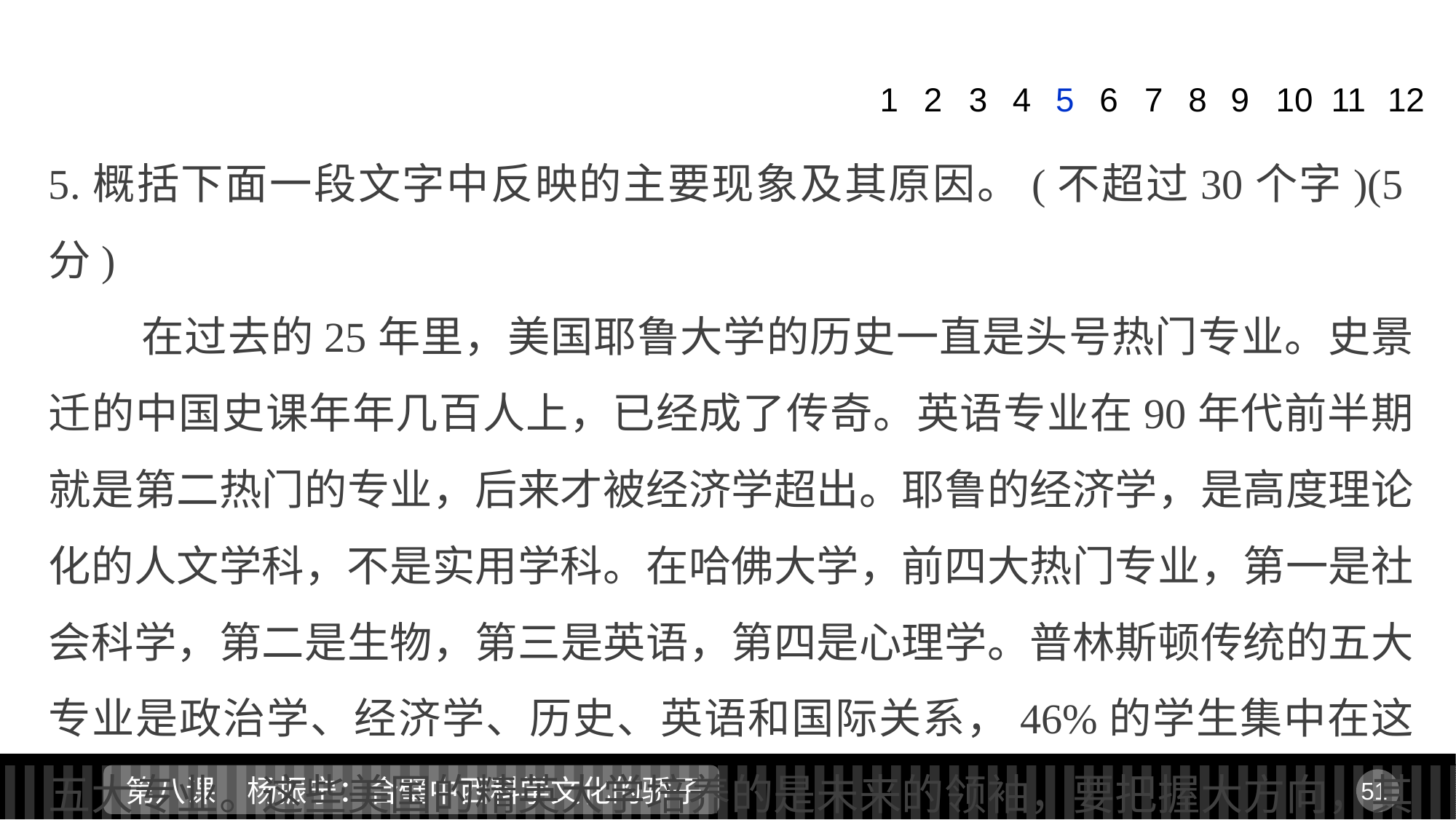

1
2
3
4
5
6
7
8
9
11
12
10
5.概括下面一段文字中反映的主要现象及其原因。(不超过30个字)(5分)
        在过去的25年里，美国耶鲁大学的历史一直是头号热门专业。史景迁的中国史课年年几百人上，已经成了传奇。英语专业在90年代前半期就是第二热门的专业，后来才被经济学超出。耶鲁的经济学，是高度理论化的人文学科，不是实用学科。在哈佛大学，前四大热门专业，第一是社会科学，第二是生物，第三是英语，第四是心理学。普林斯顿传统的五大专业是政治学、经济学、历史、英语和国际关系，46%的学生集中在这五大专业。这些美国的精英大学培养的是未来的领袖，要把握大方向，其训练当